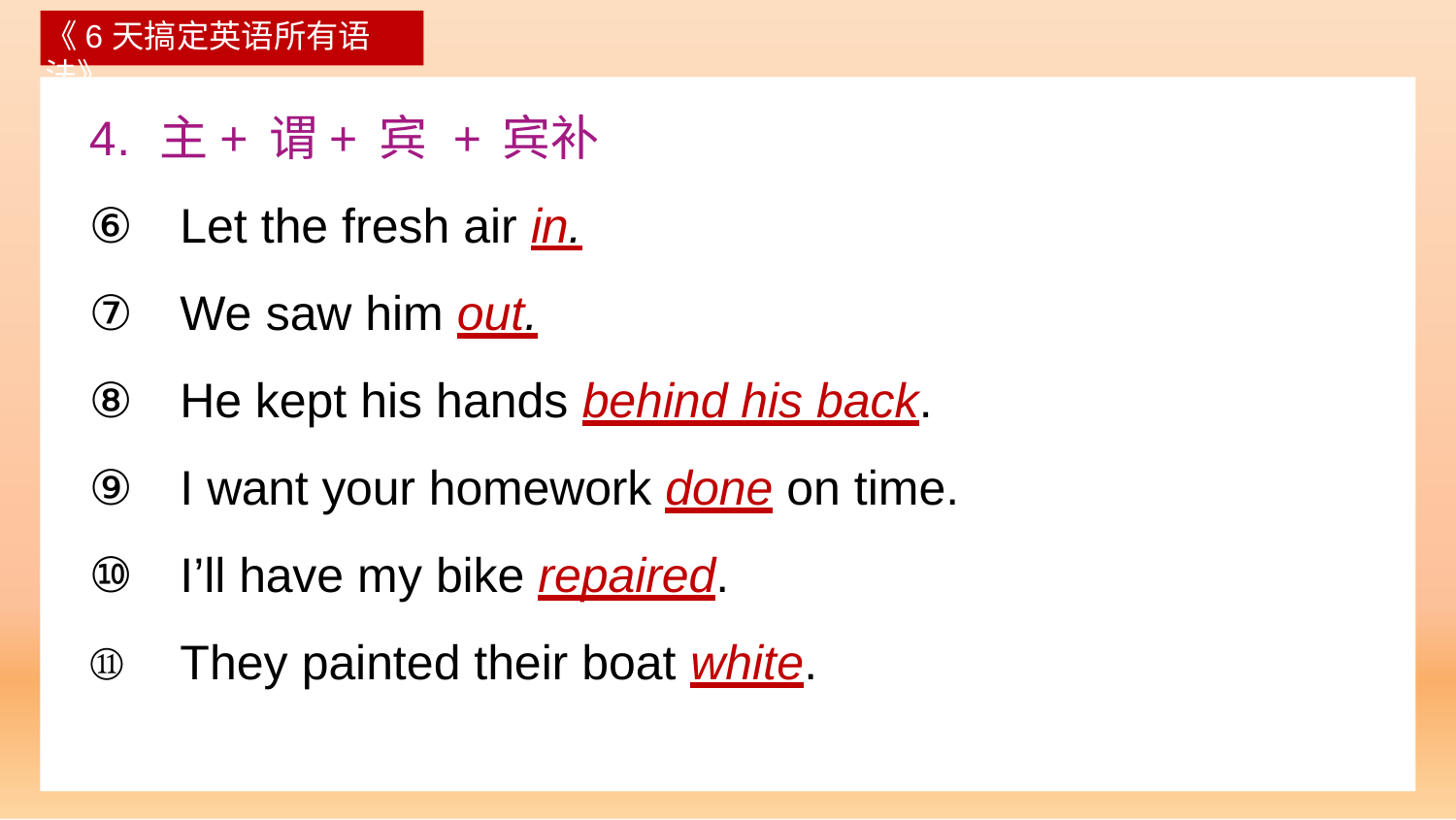

# 《6天搞定英语所有语法》
4. 主+谓+宾 +宾补
⑥	Let the fresh air in.
⑦	We saw him out.
⑧	He kept his hands behind his back.
⑨	I want your homework done on time.
⑩	I’ll have my bike repaired.
⑪	They painted their boat white.